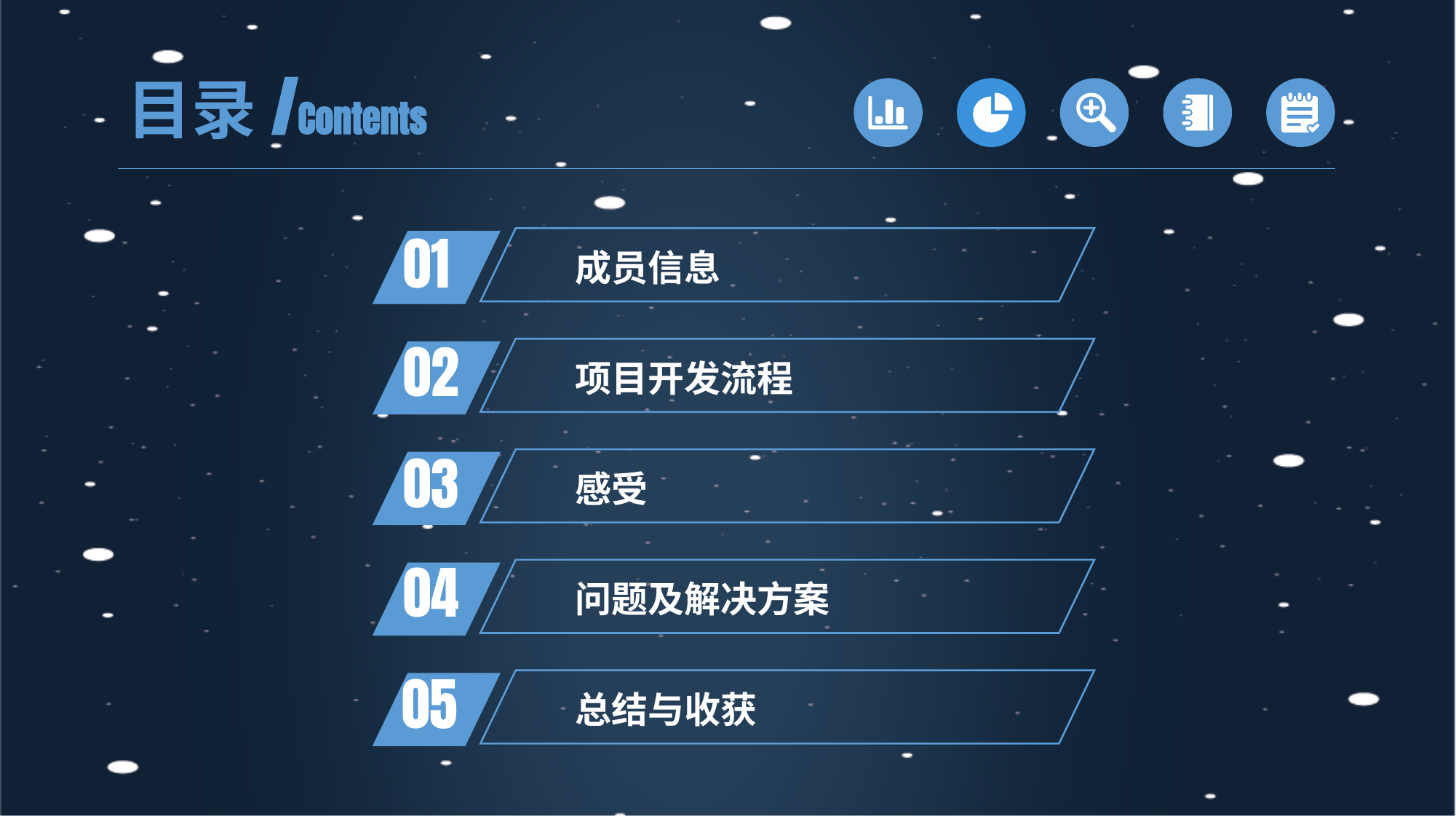

目录/Contents

01

成员信息
02

项目开发流程
03

感受
04

问题及解决方案
05

总结与收获